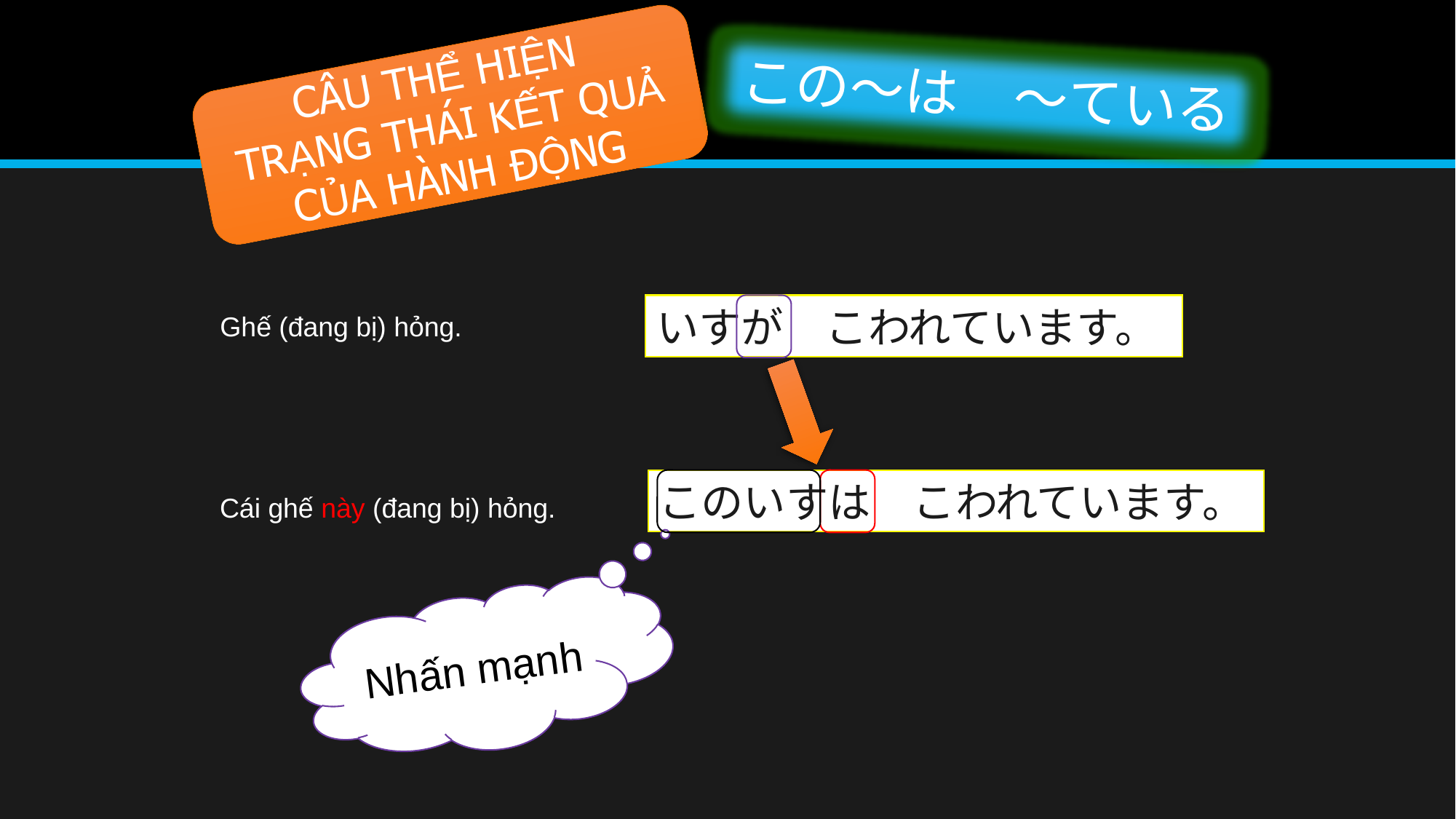

この～は　～ている
CÂU THỂ HIỆN
TRẠNG THÁI KẾT QUẢ CỦA HÀNH ĐỘNG
いすが　こわれています。

Ghế (đang bị) hỏng.

このいすは　こわれています。

Cái ghế này (đang bị) hỏng.
Nhấn mạnh